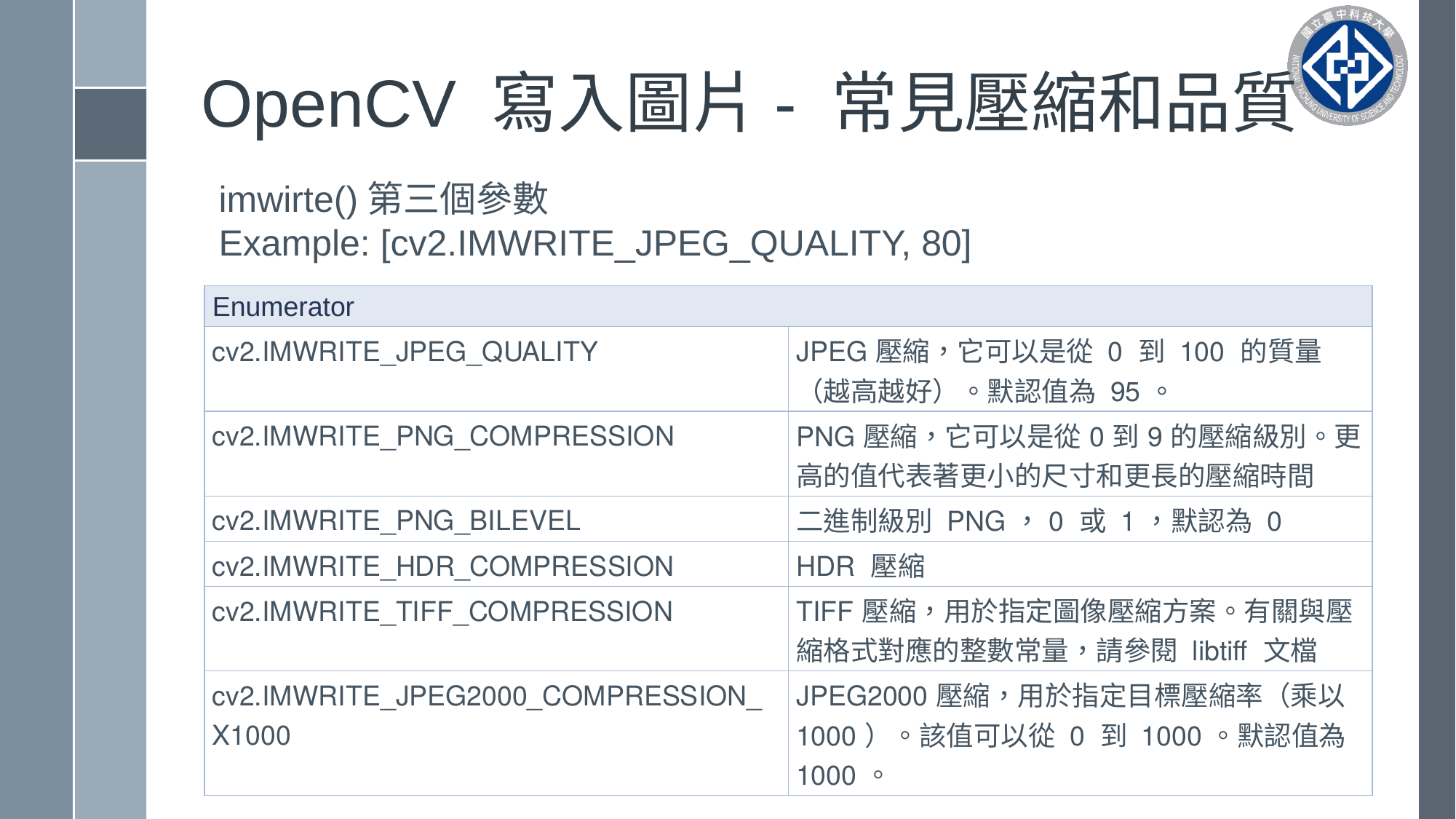

# OpenCV 寫入圖片- 常見壓縮和品質
imwirte()第三個參數
Example: [cv2.IMWRITE_JPEG_QUALITY, 80]
| Enumerator |  |
| --- | --- |
| cv2.IMWRITE\_JPEG\_QUALITY | JPEG壓縮，它可以是從 0 到 100 的質量（越高越好）。默認值為 95。 |
| cv2.IMWRITE\_PNG\_COMPRESSION | PNG壓縮，它可以是從0到9的壓縮級別。更高的值代表著更小的尺寸和更長的壓縮時間 |
| cv2.IMWRITE\_PNG\_BILEVEL | 二進制級別 PNG，0 或 1，默認為 0 |
| cv2.IMWRITE\_HDR\_COMPRESSION | HDR 壓縮 |
| cv2.IMWRITE\_TIFF\_COMPRESSION | TIFF壓縮，用於指定圖像壓縮方案。有關與壓縮格式對應的整數常量，請參閱 libtiff 文檔 |
| cv2.IMWRITE\_JPEG2000\_COMPRESSION\_X1000 | JPEG2000壓縮，用於指定目標壓縮率（乘以 1000）。該值可以從 0 到 1000。默認值為 1000。 |